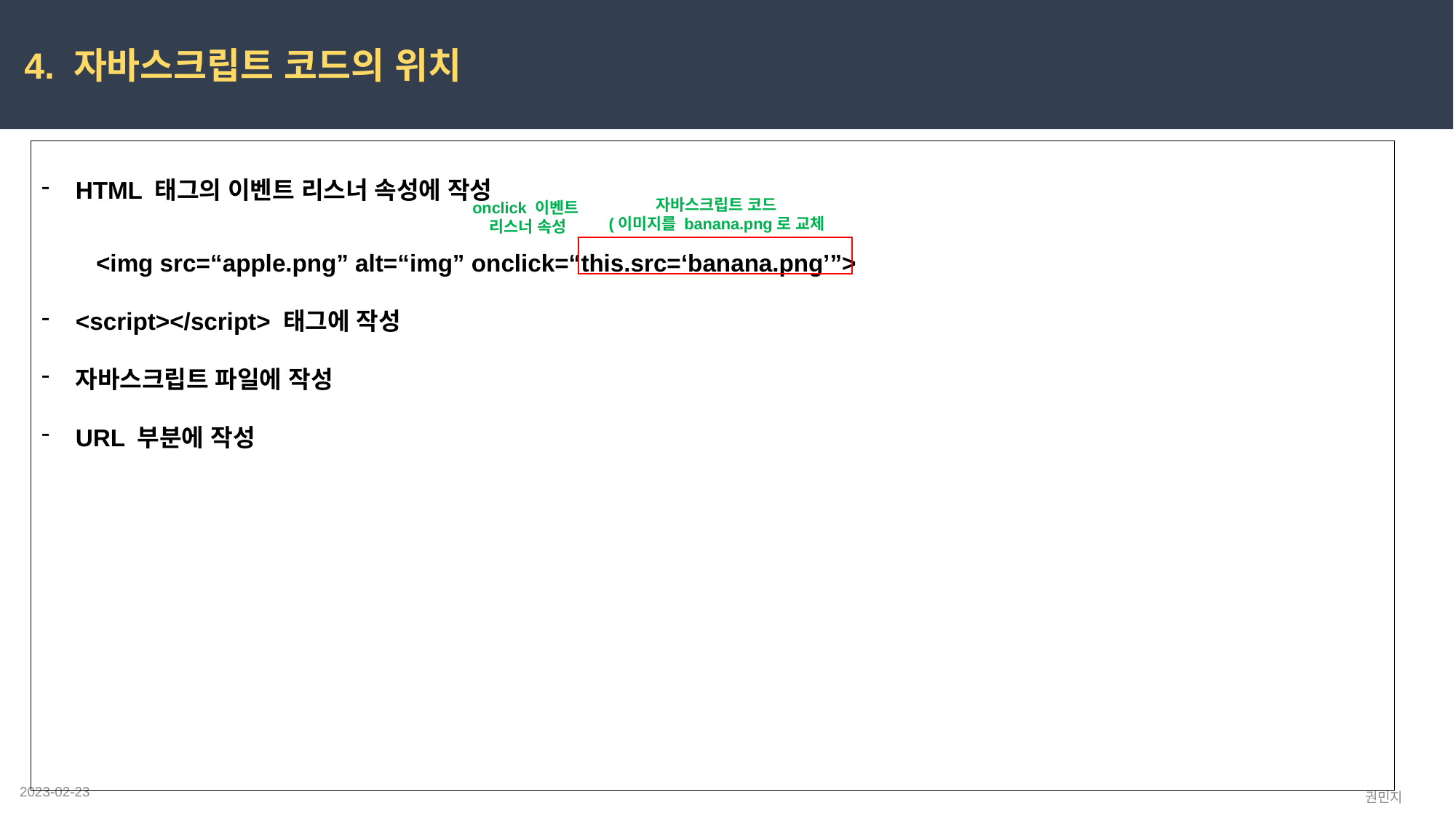

4. 자바스크립트 코드의 위치
HTML 태그의 이벤트 리스너 속성에 작성

<img src=“apple.png” alt=“img” onclick=“this.src=‘banana.png’”>
<script></script> 태그에 작성
자바스크립트 파일에 작성
URL 부분에 작성

자바스크립트 코드
(이미지를 banana.png로 교체
onclick 이벤트
리스너 속성

2023-02-23
권민지